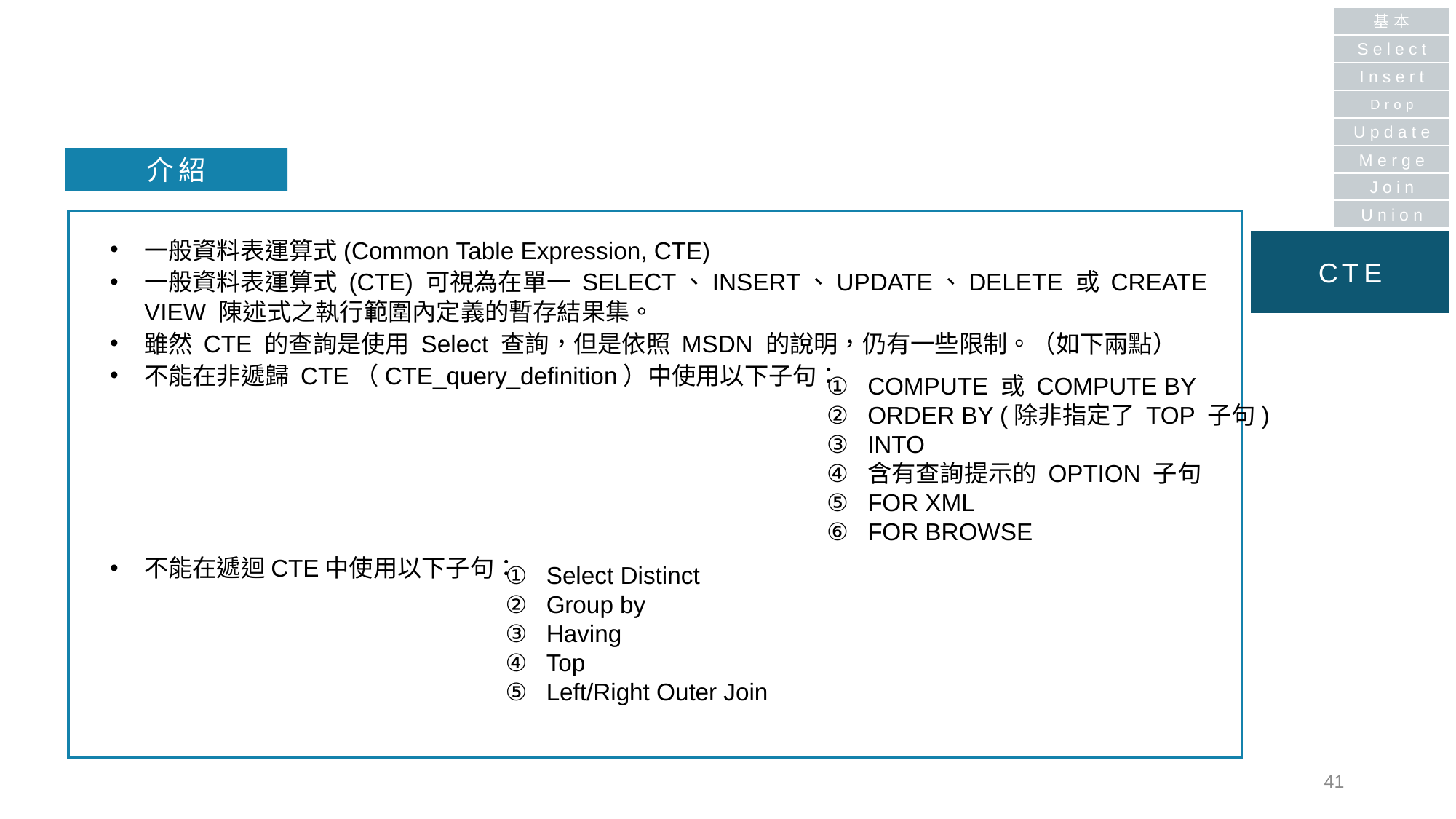

基本
Select
Insert
Drop
Update
Merge
介紹
Join
Union

一般資料表運算式(Common Table Expression, CTE)
一般資料表運算式 (CTE) 可視為在單一 SELECT、INSERT、UPDATE、DELETE 或 CREATE VIEW 陳述式之執行範圍內定義的暫存結果集。
雖然 CTE 的查詢是使用 Select 查詢，但是依照 MSDN 的說明，仍有一些限制。（如下兩點）
不能在非遞歸 CTE（CTE_query_definition）中使用以下子句：

不能在遞迴CTE中使用以下子句：

CTE
COMPUTE 或 COMPUTE BY
ORDER BY (除非指定了 TOP 子句)
INTO
含有查詢提示的 OPTION 子句
FOR XML
FOR BROWSE
Select Distinct
Group by
Having
Top
Left/Right Outer Join
41